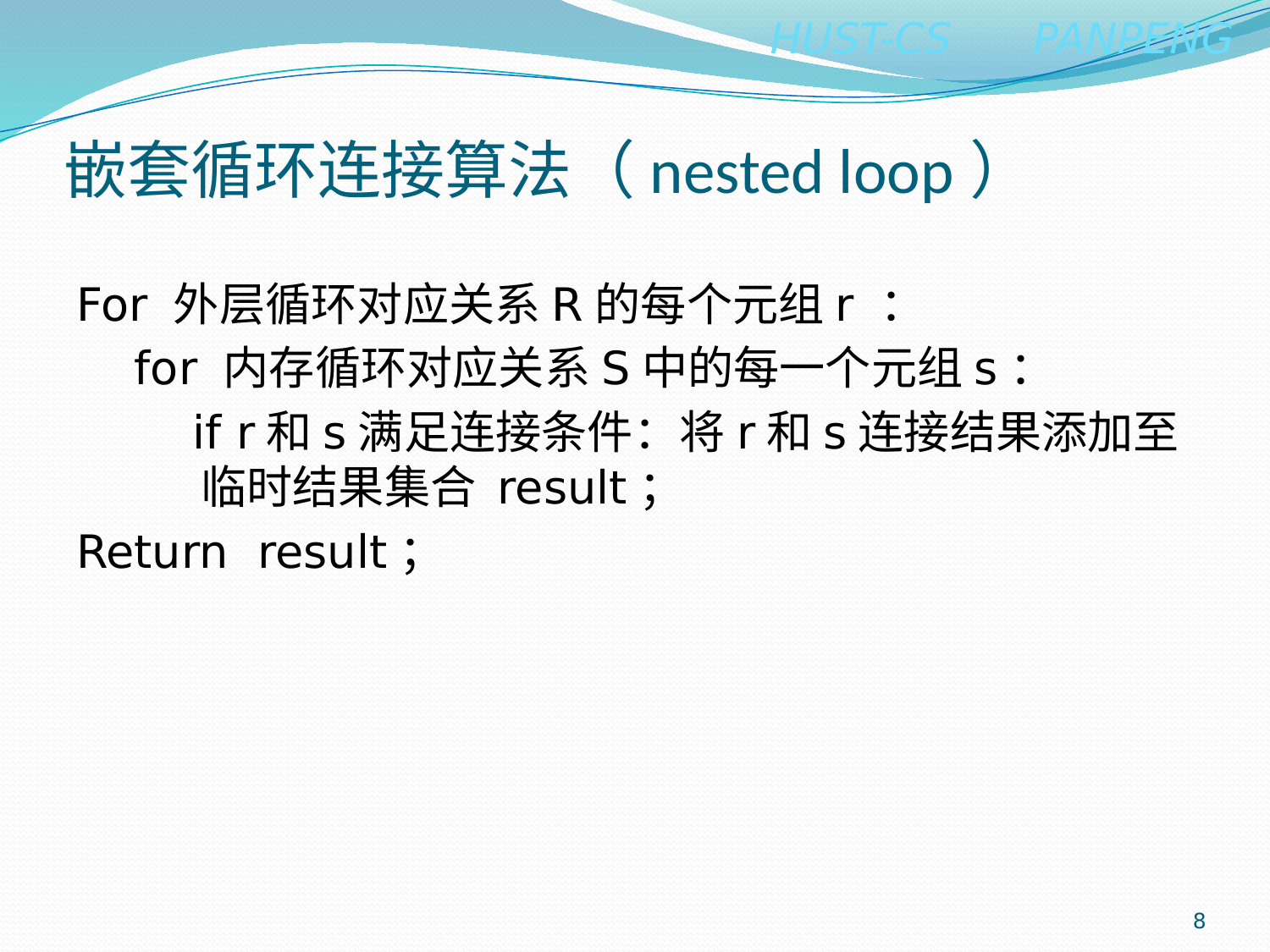

# 嵌套循环连接算法（nested loop）
For 外层循环对应关系R的每个元组r ：
    for 内存循环对应关系S中的每一个元组s：
        if r和s满足连接条件：将r和s连接结果添加至临时结果集合 result；
Return  result；
8